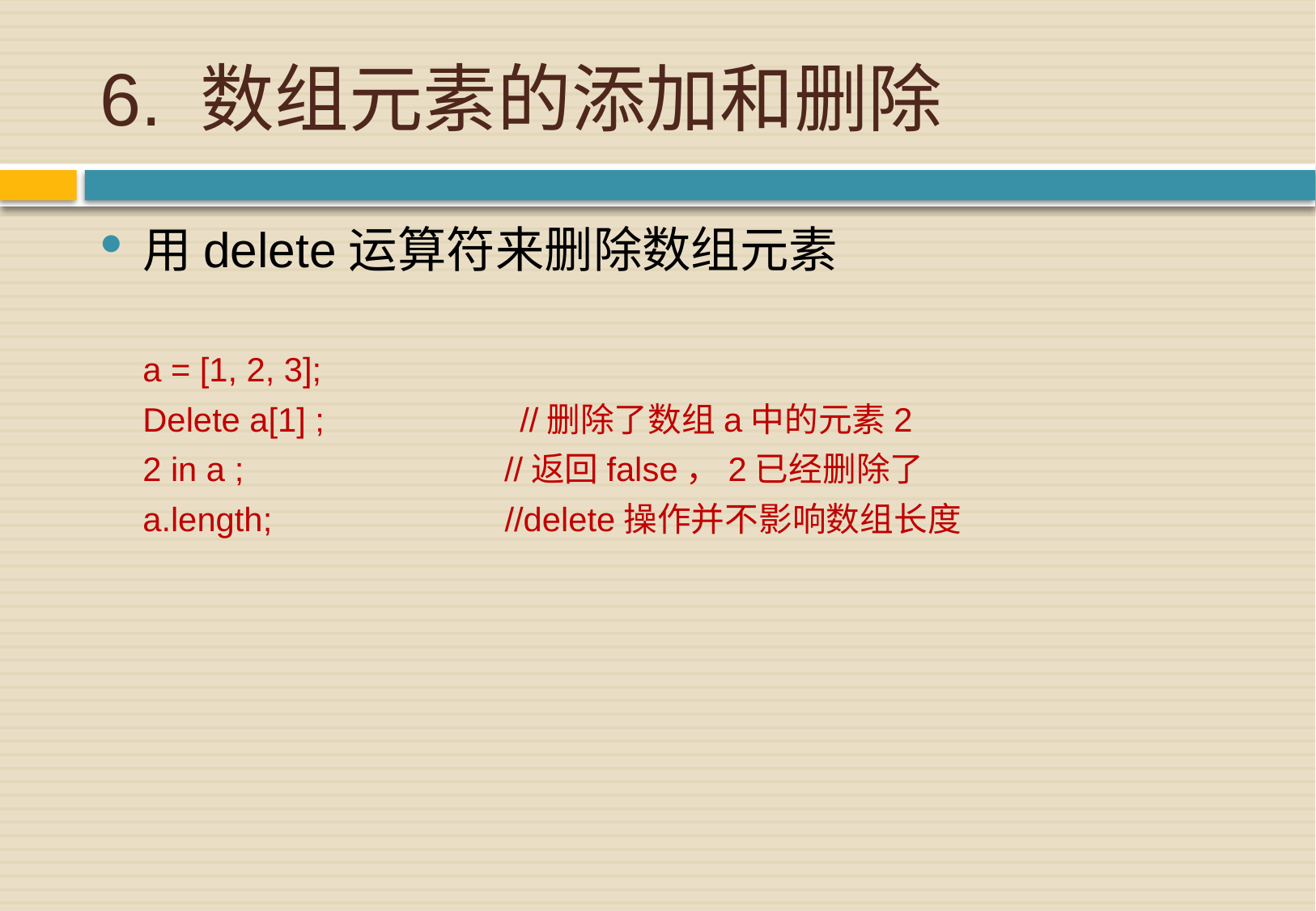

# 6. 数组元素的添加和删除
用delete运算符来删除数组元素

a = [1, 2, 3];
Delete a[1] ;                     //删除了数组a中的元素2
2 in a ;                            //返回false，2已经删除了
a.length;                         //delete操作并不影响数组长度